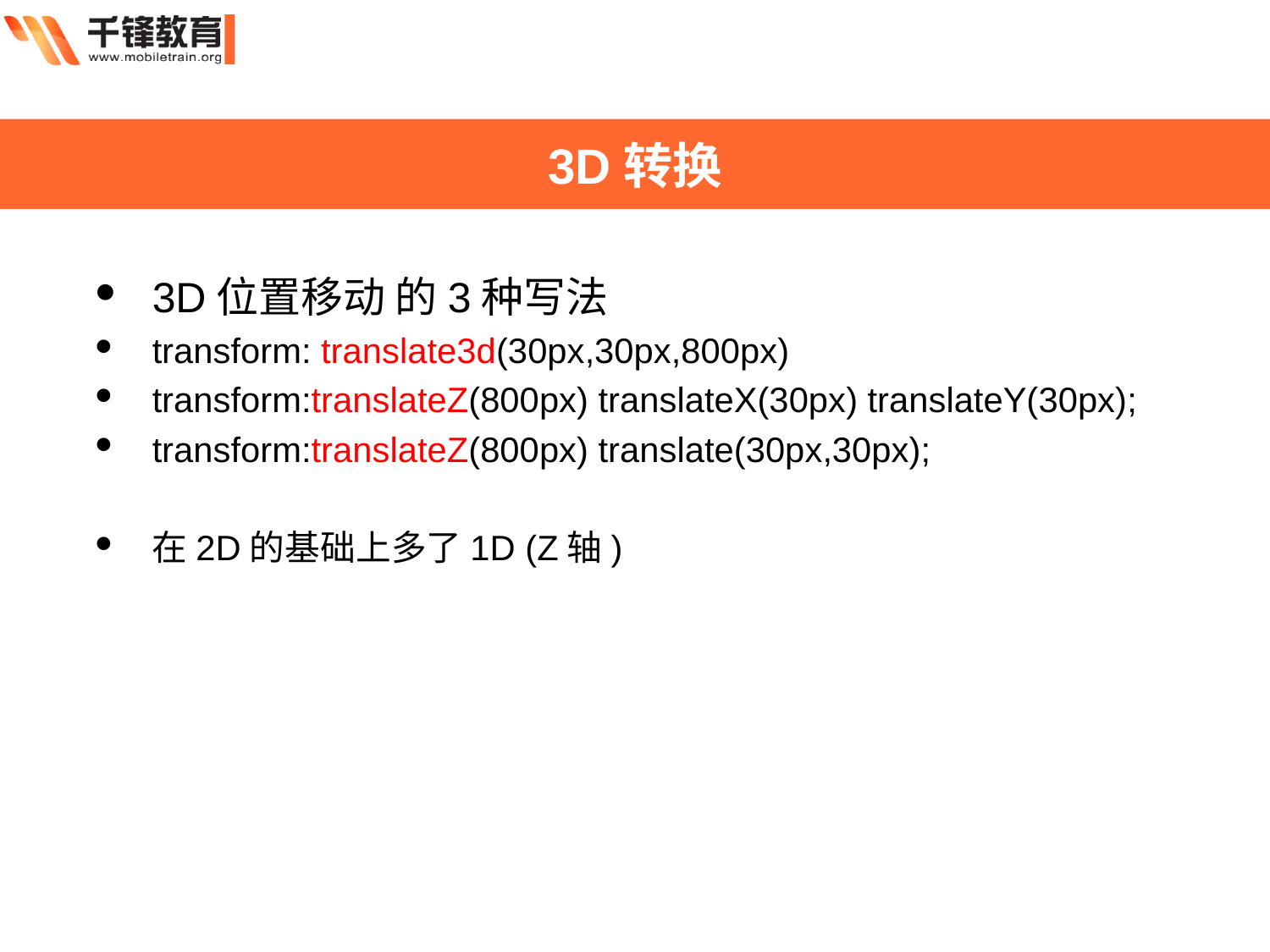

3D转换
3D位置移动 的3种写法
transform: translate3d(30px,30px,800px)
transform:translateZ(800px) translateX(30px) translateY(30px);
transform:translateZ(800px) translate(30px,30px);

在2D的基础上多了1D (Z轴)